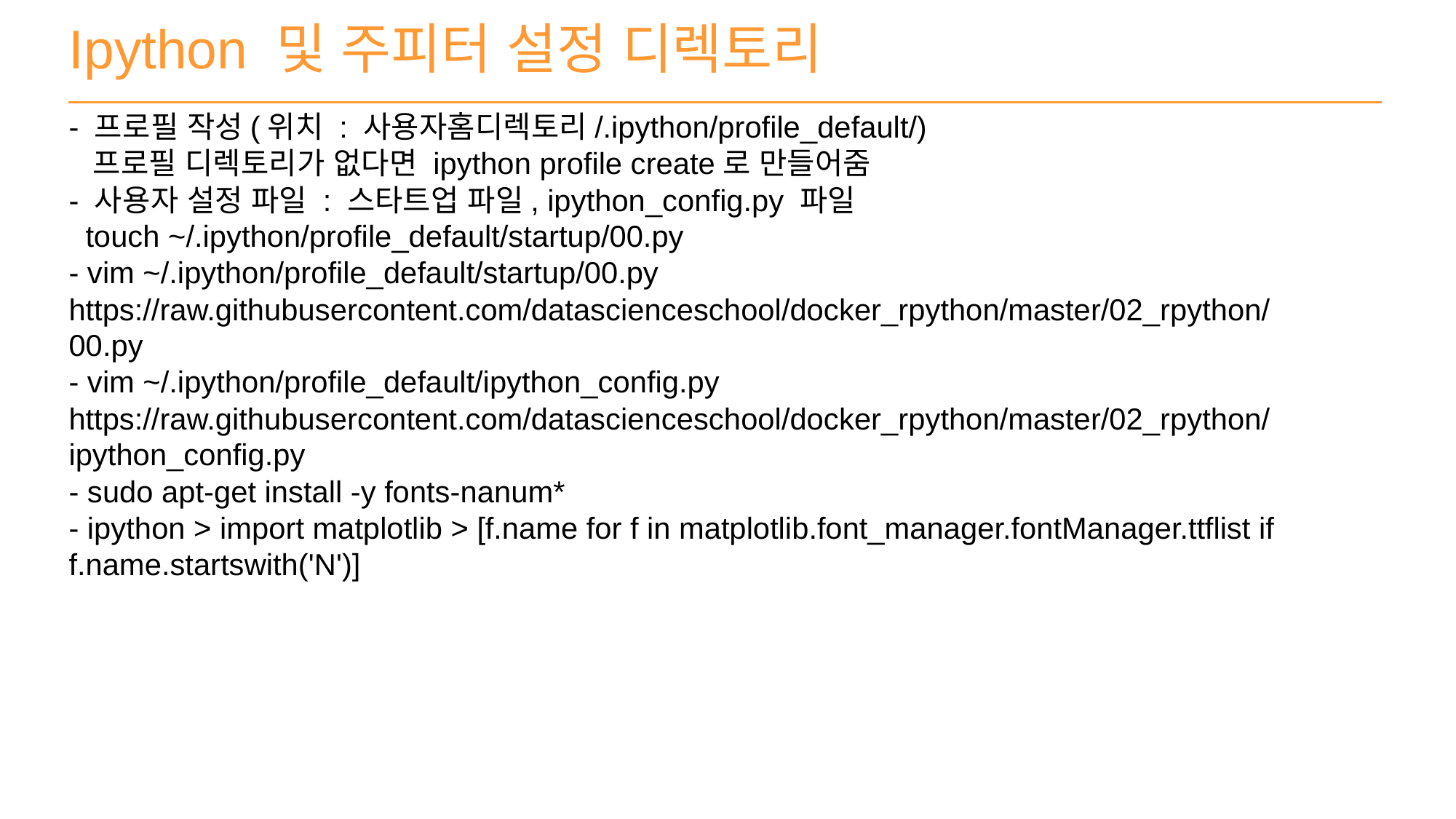

Ipython 및 주피터 설정 디렉토리
- 프로필 작성(위치 : 사용자홈디렉토리/.ipython/profile_default/)
  프로필 디렉토리가 없다면 ipython profile create로 만들어줌
- 사용자 설정 파일 : 스타트업 파일, ipython_config.py 파일
  touch ~/.ipython/profile_default/startup/00.py
- vim ~/.ipython/profile_default/startup/00.py
https://raw.githubusercontent.com/datascienceschool/docker_rpython/master/02_rpython/00.py
- vim ~/.ipython/profile_default/ipython_config.py
https://raw.githubusercontent.com/datascienceschool/docker_rpython/master/02_rpython/ipython_config.py
- sudo apt-get install -y fonts-nanum*
- ipython > import matplotlib > [f.name for f in matplotlib.font_manager.fontManager.ttflist if f.name.startswith('N')]